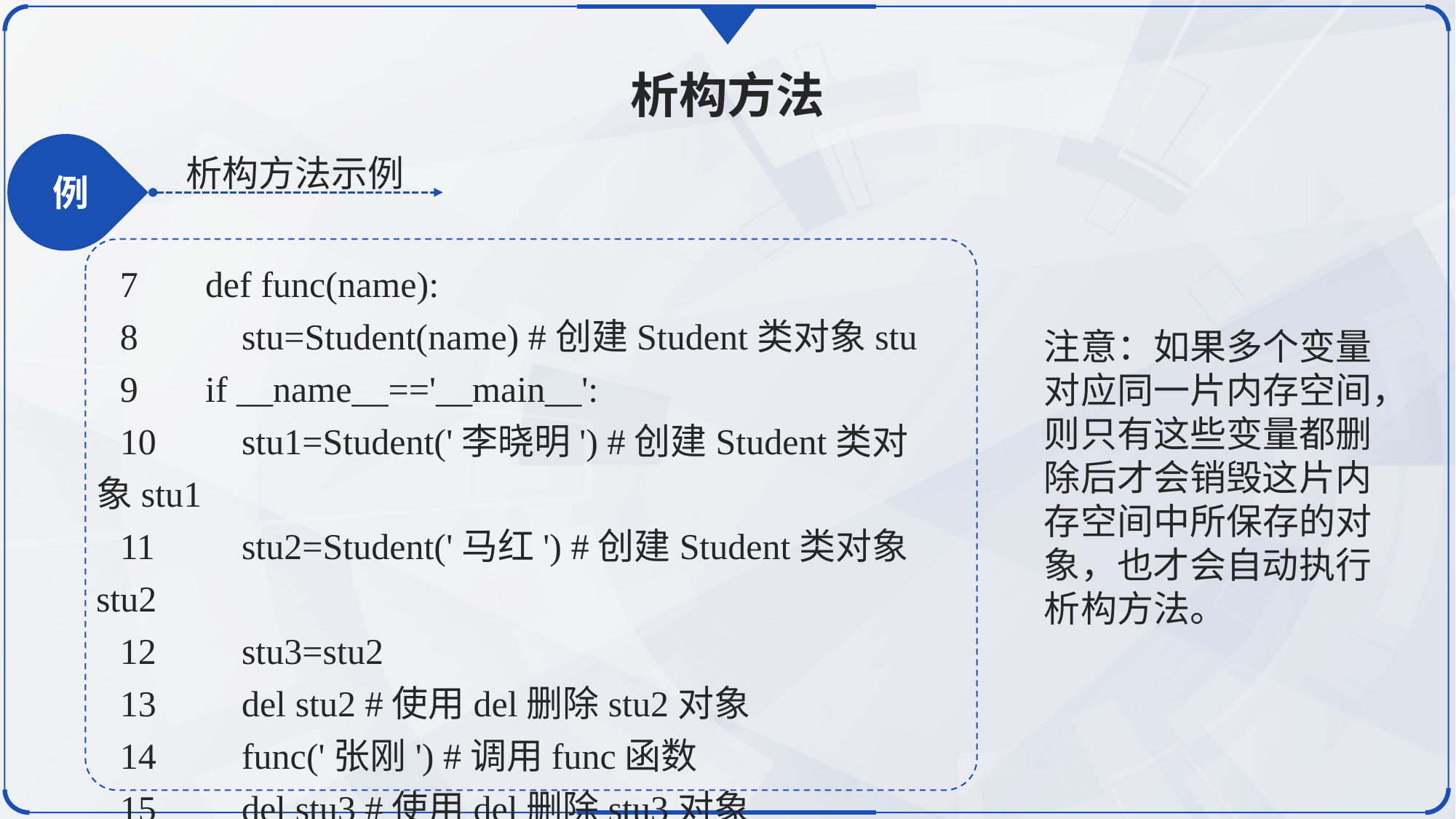

析构方法
析构方法示例

例

7	def func(name):
8	    stu=Student(name) #创建Student类对象stu
9	if __name__=='__main__':
10	    stu1=Student('李晓明') #创建Student类对象stu1
11	    stu2=Student('马红') #创建Student类对象stu2
12	    stu3=stu2
13	    del stu2 #使用del删除stu2对象
14	    func('张刚') #调用func函数
15	    del stu3 #使用del删除stu3对象
16	    stu4=Student('刘建') #创建Student类对象stu4
注意：如果多个变量对应同一片内存空间，则只有这些变量都删除后才会销毁这片内存空间中所保存的对象，也才会自动执行析构方法。